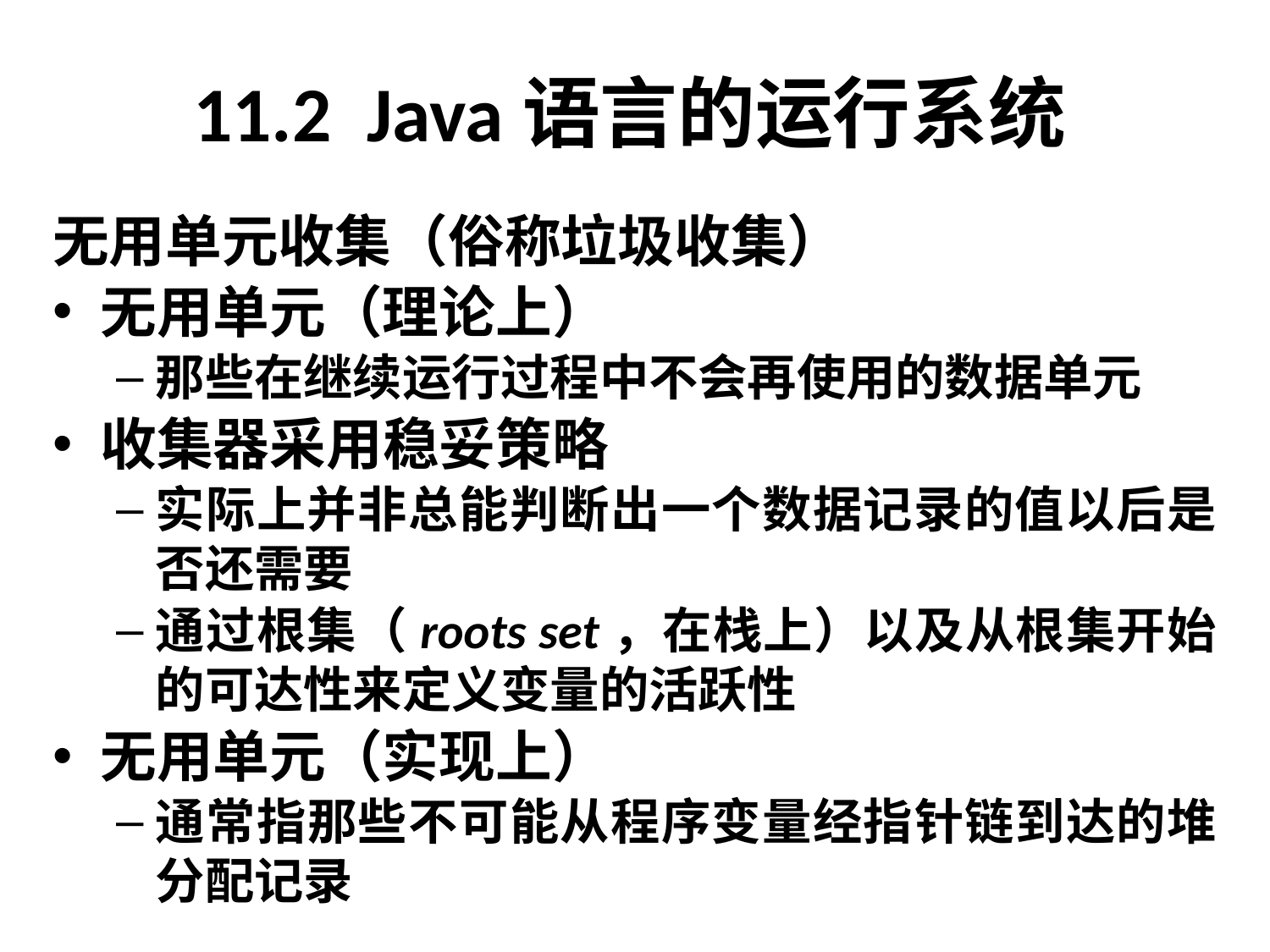

# 11.2  Java语言的运行系统
无用单元收集（俗称垃圾收集）
无用单元（理论上）
那些在继续运行过程中不会再使用的数据单元
收集器采用稳妥策略
实际上并非总能判断出一个数据记录的值以后是否还需要
通过根集（roots set，在栈上）以及从根集开始的可达性来定义变量的活跃性
无用单元（实现上）
通常指那些不可能从程序变量经指针链到达的堆分配记录